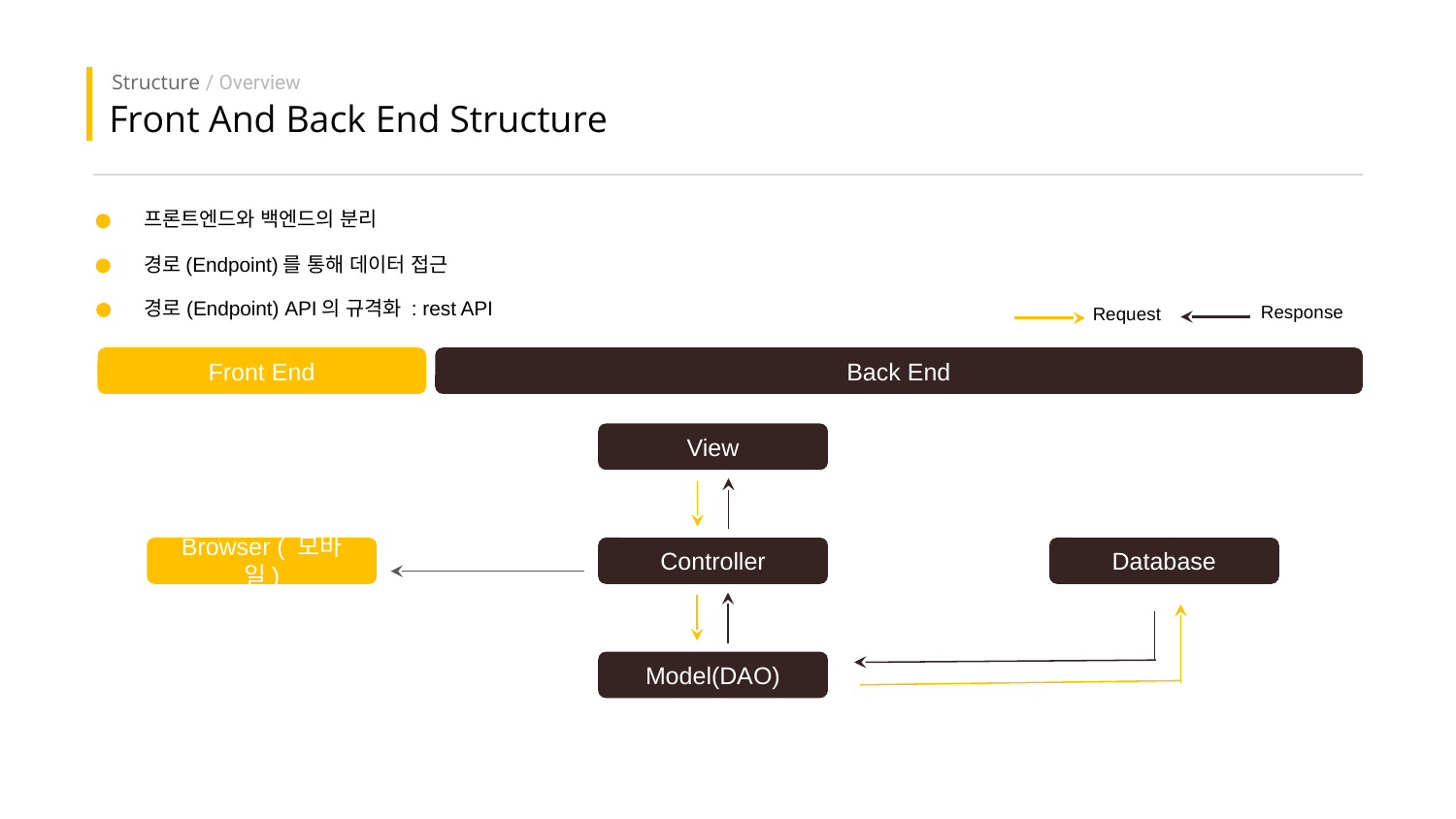

Structure / Overview
Front And Back End Structure
프론트엔드와 백엔드의 분리

경로(Endpoint)를 통해 데이터 접근

경로(Endpoint) API의 규격화 : rest API
Response
Request

Front End
Back End
View
Browser ( 모바일)
Controller
Database
Model(DAO)